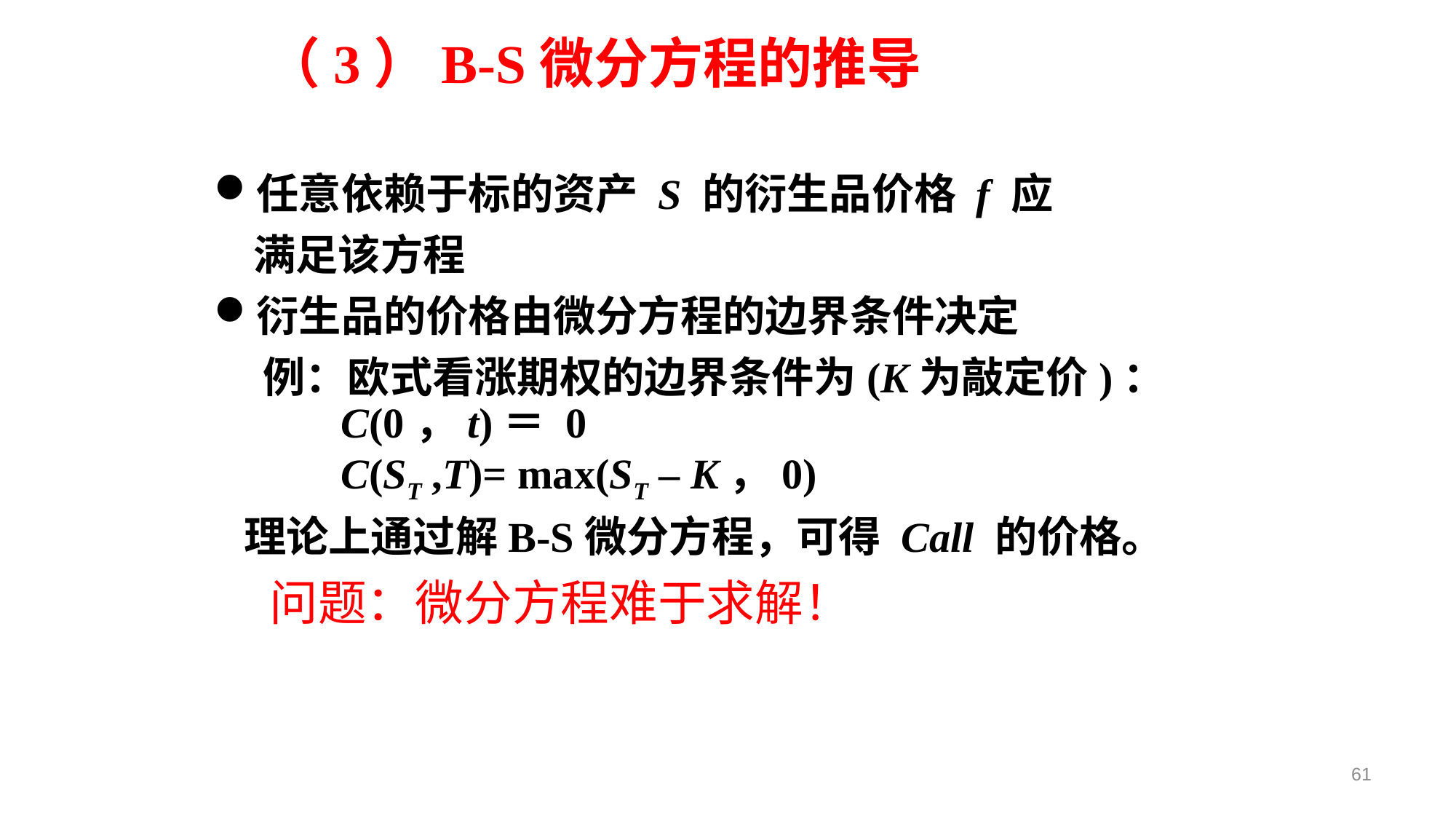

# （3）B-S微分方程的推导
任意依赖于标的资产 S 的衍生品价格 f 应
   满足该方程
衍生品的价格由微分方程的边界条件决定
    例：欧式看涨期权的边界条件为(K为敲定价)：
            C(0，t)＝ 0
            C(ST ,T)= max(ST – K，0)
  理论上通过解B-S微分方程，可得 Call 的价格。
    问题：微分方程难于求解！
61